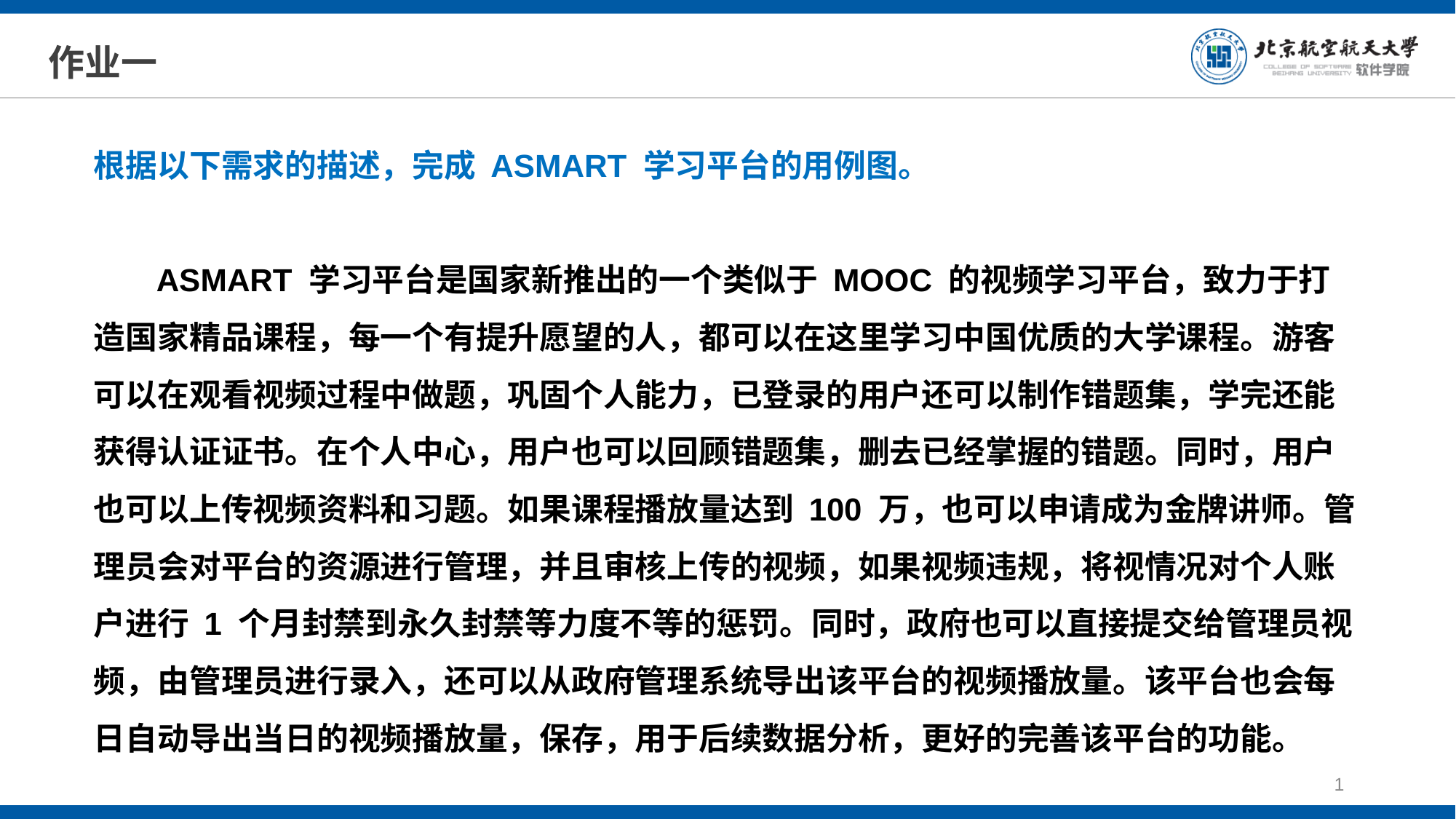

# 作业一
根据以下需求的描述，完成 ASMART 学习平台的用例图。

       ASMART 学习平台是国家新推出的一个类似于 MOOC 的视频学习平台，致力于打造国家精品课程，每一个有提升愿望的人，都可以在这里学习中国优质的大学课程。游客可以在观看视频过程中做题，巩固个人能力，已登录的用户还可以制作错题集，学完还能获得认证证书。在个人中心，用户也可以回顾错题集，删去已经掌握的错题。同时，用户也可以上传视频资料和习题。如果课程播放量达到 100 万，也可以申请成为金牌讲师。管理员会对平台的资源进行管理，并且审核上传的视频，如果视频违规，将视情况对个人账户进行 1 个月封禁到永久封禁等力度不等的惩罚。同时，政府也可以直接提交给管理员视频，由管理员进行录入，还可以从政府管理系统导出该平台的视频播放量。该平台也会每日自动导出当日的视频播放量，保存，用于后续数据分析，更好的完善该平台的功能。
1